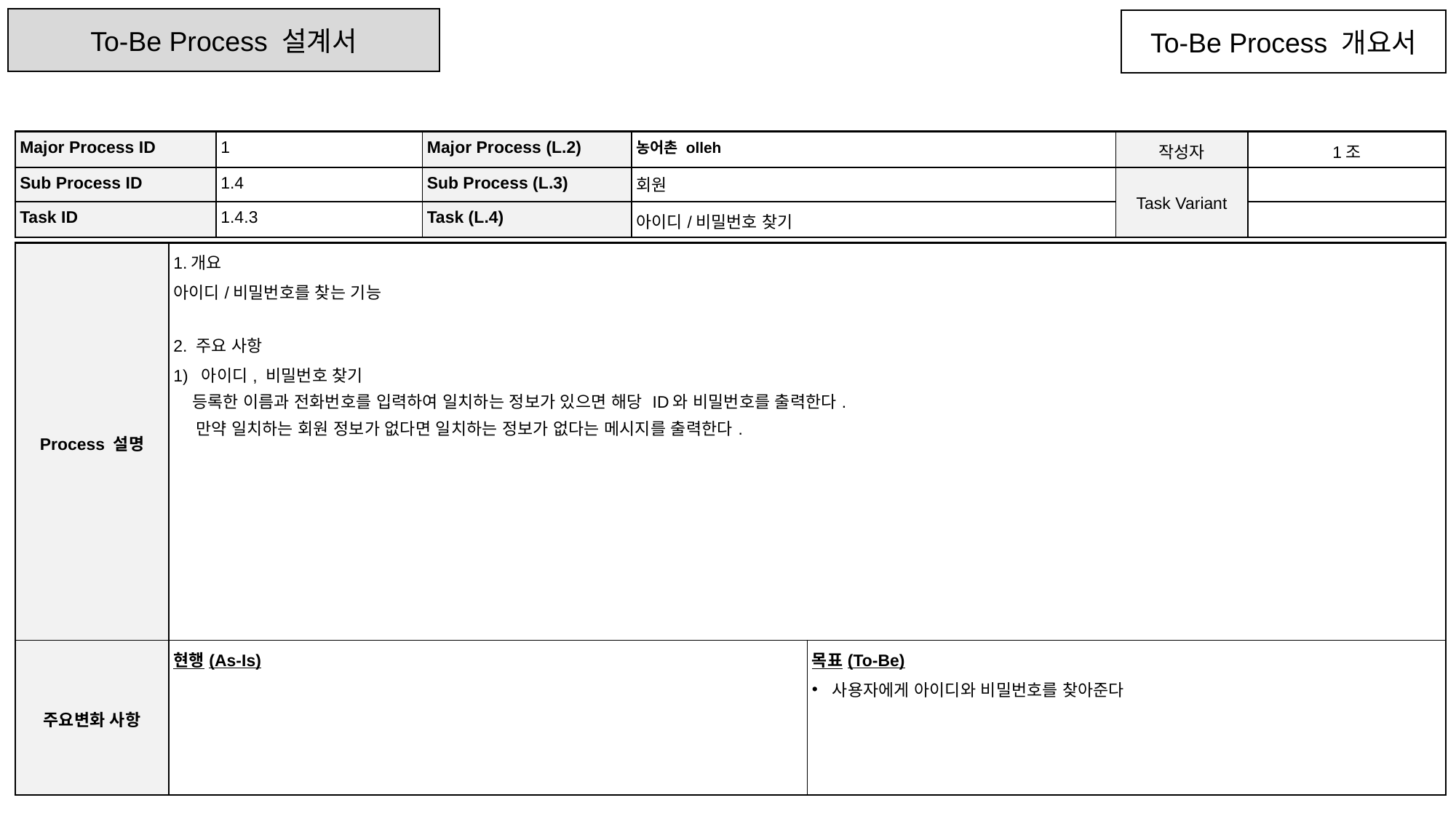

To-Be Process 설계서
To-Be Process 개요서
| Major Process ID | 1 | Major Process (L.2) | 농어촌 olleh | 작성자 | 1조 |
| --- | --- | --- | --- | --- | --- |
| Sub Process ID | 1.4 | Sub Process (L.3) | 회원 | Task Variant |  |
| Task ID | 1.4.3 | Task (L.4) | 아이디/비밀번호 찾기 |  |  |
| Process 설명 | 1.개요 아이디/비밀번호를 찾는 기능 2. 주요 사항 1) 아이디, 비밀번호 찾기 등록한 이름과 전화번호를 입력하여 일치하는 정보가 있으면 해당 ID와 비밀번호를 출력한다. 만약 일치하는 회원 정보가 없다면 일치하는 정보가 없다는 메시지를 출력한다. |  |
| --- | --- | --- |
| 주요변화 사항 | 현행(As-Is) | 목표(To-Be) 사용자에게 아이디와 비밀번호를 찾아준다 |